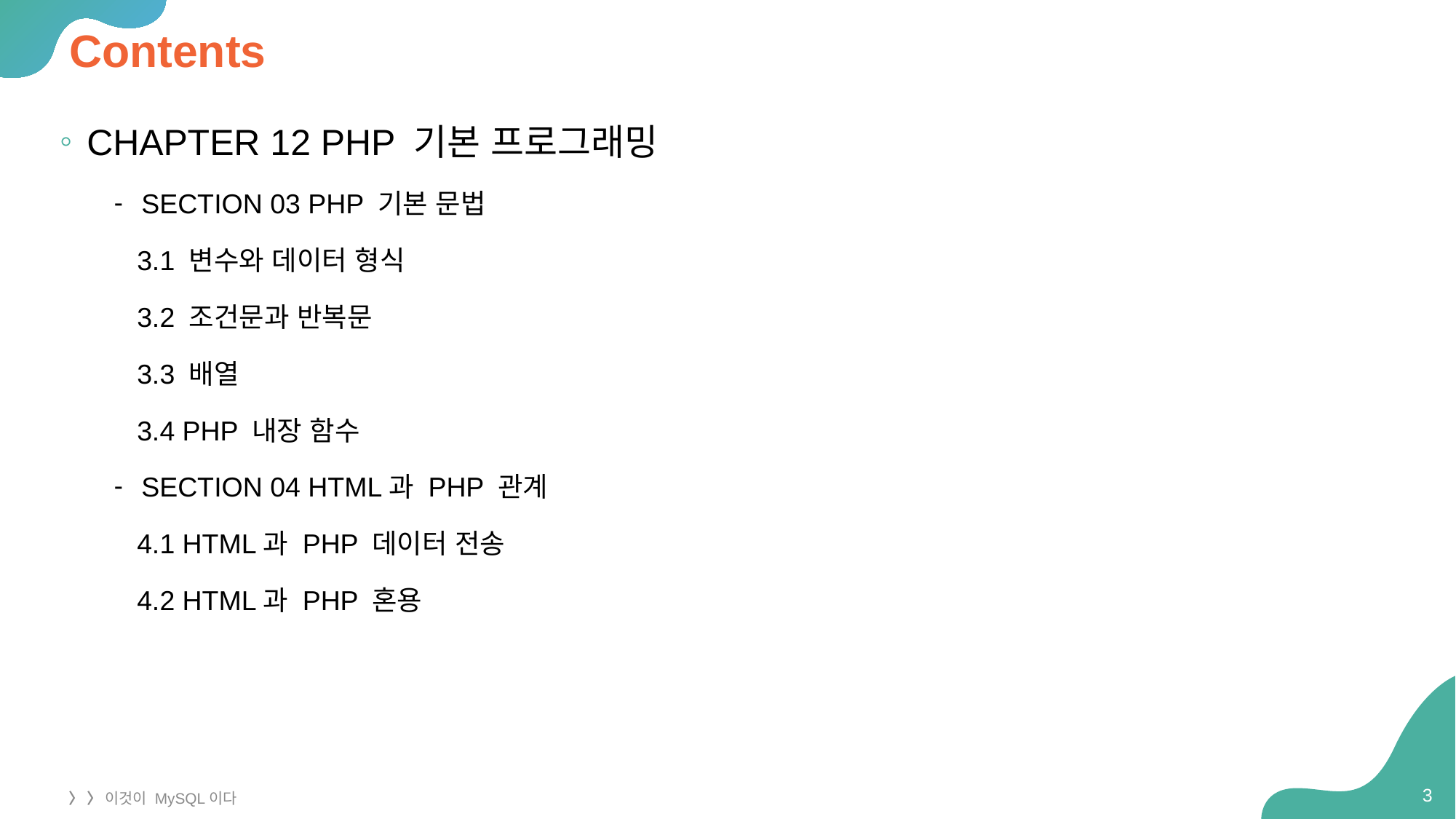

# Contents
CHAPTER 12 PHP 기본 프로그래밍
SECTION 03 PHP 기본 문법
   3.1 변수와 데이터 형식
   3.2 조건문과 반복문
   3.3 배열
   3.4 PHP 내장 함수
SECTION 04 HTML과 PHP 관계
   4.1 HTML과 PHP 데이터 전송
   4.2 HTML과 PHP 혼용
3
〉 〉 이것이 MySQL이다